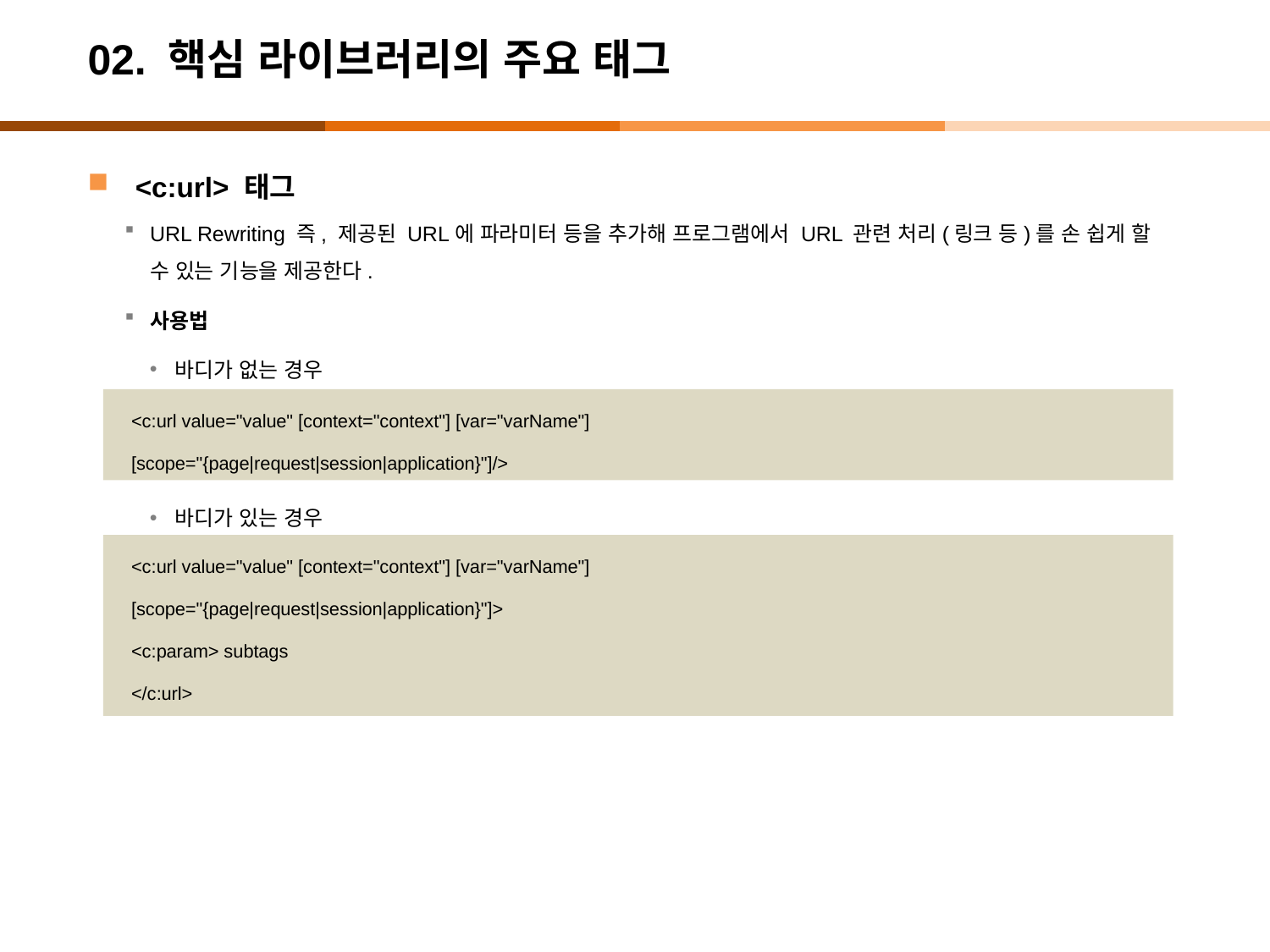

# 02. 핵심 라이브러리의 주요 태그
<c:url> 태그
URL Rewriting 즉, 제공된 URL에 파라미터 등을 추가해 프로그램에서 URL 관련 처리(링크 등)를 손 쉽게 할 수 있는 기능을 제공한다.
사용법
바디가 없는 경우

바디가 있는 경우

<c:url value="value" [context="context"] [var="varName"]
[scope="{page|request|session|application}"]/>

<c:url value="value" [context="context"] [var="varName"]
[scope="{page|request|session|application}"]>
<c:param> subtags
</c:url>